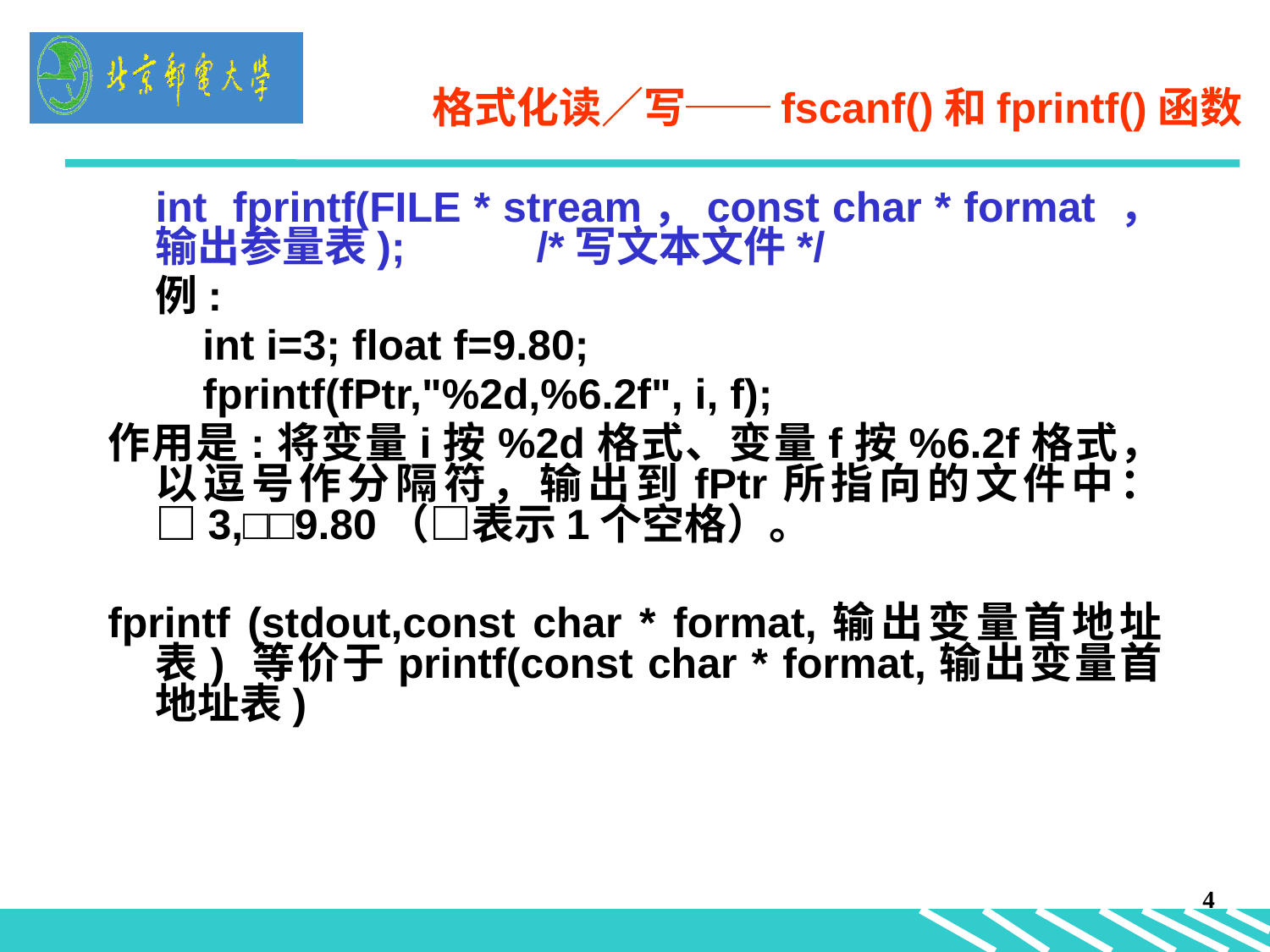

# 格式化读／写──fscanf()和fprintf()函数
	int  fprintf(FILE * stream，const char * format ，输出参量表); 	/*写文本文件*/
 	例:
        int i=3; float f=9.80;
        fprintf(fPtr,"%2d,%6.2f", i, f);
作用是:将变量i按%2d格式、变量f按%6.2f格式， 以逗号作分隔符，输出到fPtr所指向的文件中：□3,□□9.80（□表示1个空格）。

fprintf (stdout,const char * format,输出变量首地址表) 等价于printf(const char * format,输出变量首地址表)

4